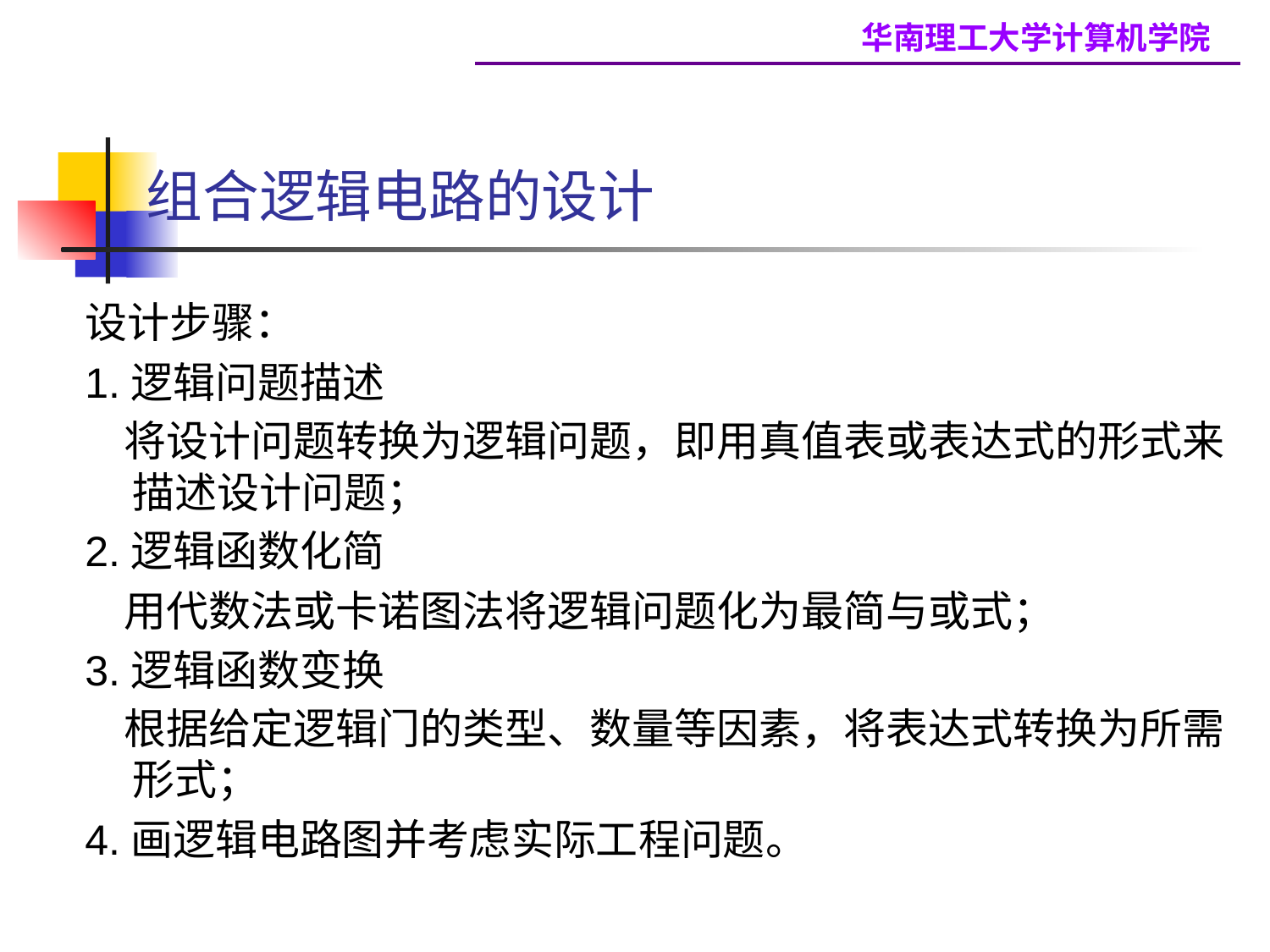

组合逻辑电路的设计
设计步骤：
1.逻辑问题描述
   将设计问题转换为逻辑问题，即用真值表或表达式的形式来描述设计问题；
2.逻辑函数化简
   用代数法或卡诺图法将逻辑问题化为最简与或式；
3.逻辑函数变换
   根据给定逻辑门的类型、数量等因素，将表达式转换为所需形式；
4.画逻辑电路图并考虑实际工程问题。